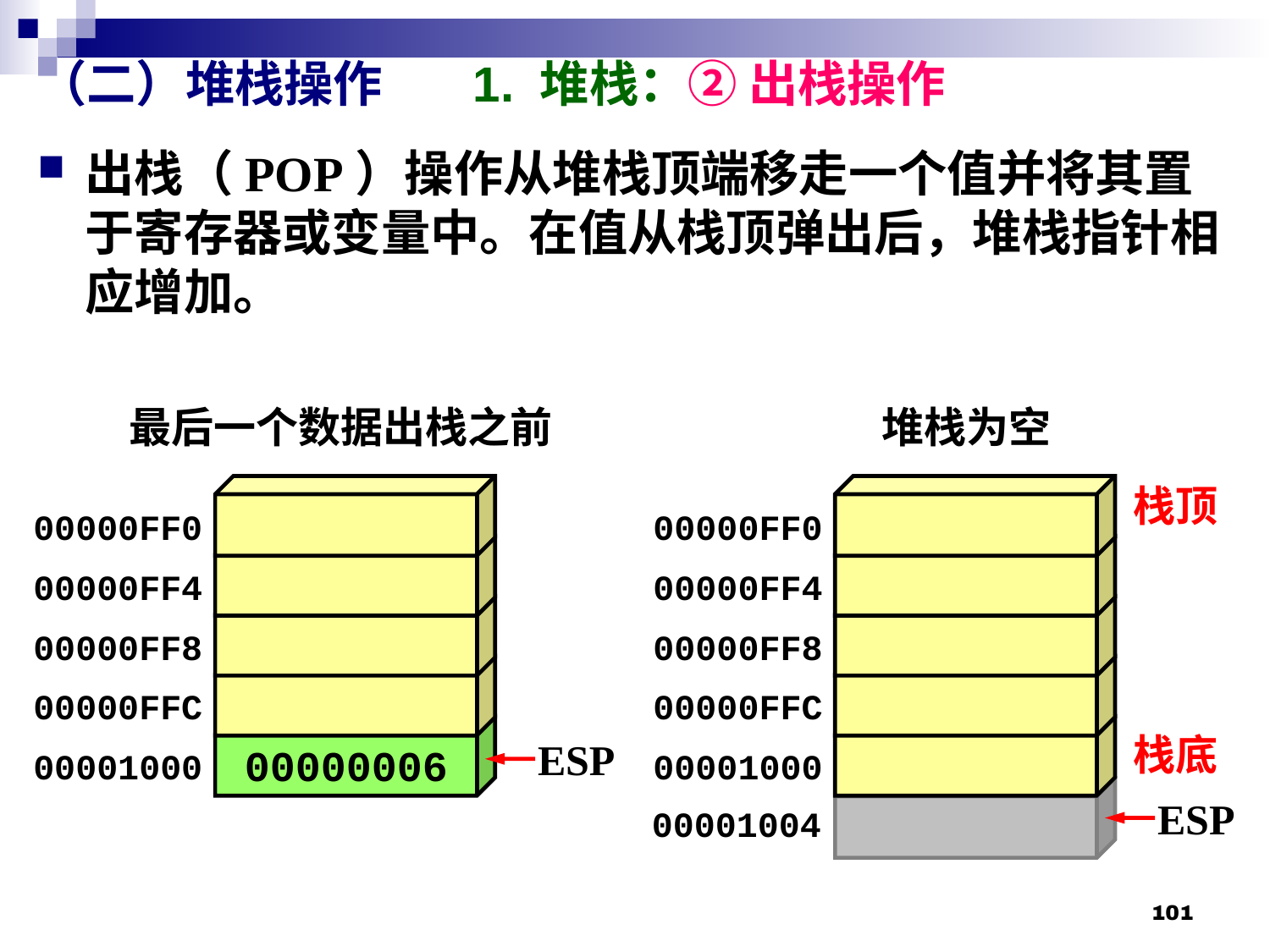

# （二）堆栈操作       1. 堆栈：② 出栈操作
出栈（POP）操作从堆栈顶端移走一个值并将其置于寄存器或变量中。在值从栈顶弹出后，堆栈指针相应增加。
最后一个数据出栈之前
堆栈为空
栈顶

00000FF0
00000FF4
00000FF8
00000FFC
00001000
00000FF0

00000FF4

00000FF8

00000FFC
00000006

栈底
ESP
00001000

ESP
00001004

101